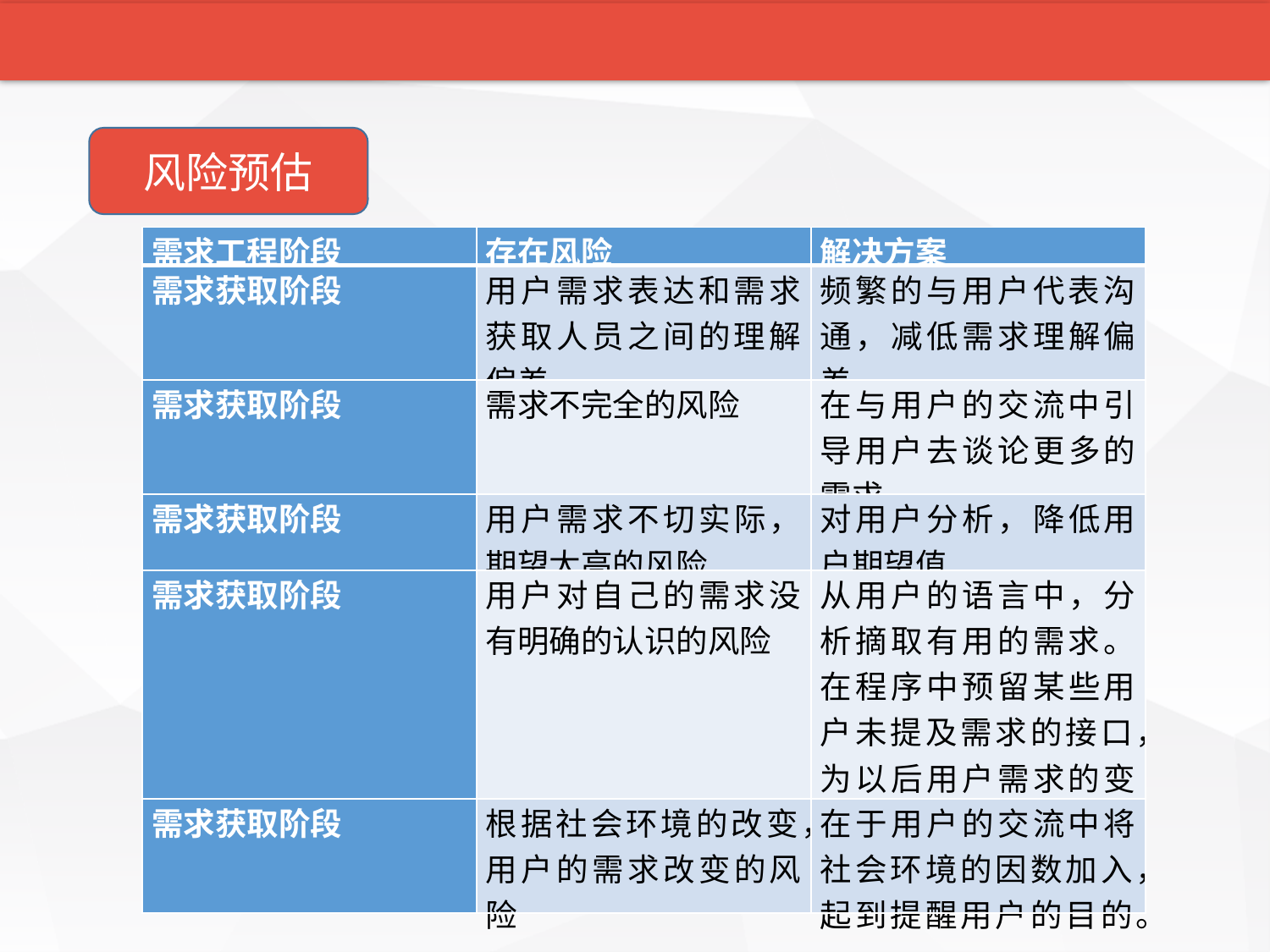

项目计划

介绍
项目说明
支持条件
计划要点
成员分工
风险预估
| 需求工程阶段 | 存在风险 | 解决方案 |
| --- | --- | --- |
| 需求获取阶段 | 用户需求表达和需求获取人员之间的理解偏差 | 频繁的与用户代表沟通，减低需求理解偏差 |
| 需求获取阶段 | 需求不完全的风险 | 在与用户的交流中引导用户去谈论更多的需求 |
| 需求获取阶段 | 用户需求不切实际，期望太高的风险 | 对用户分析，降低用户期望值 |
| 需求获取阶段 | 用户对自己的需求没有明确的认识的风险 | 从用户的语言中，分析摘取有用的需求。在程序中预留某些用户未提及需求的接口，为以后用户需求的变更留有余地 |
| 需求获取阶段 | 根据社会环境的改变，用户的需求改变的风险 | 在于用户的交流中将社会环境的因数加入，起到提醒用户的目的。 |